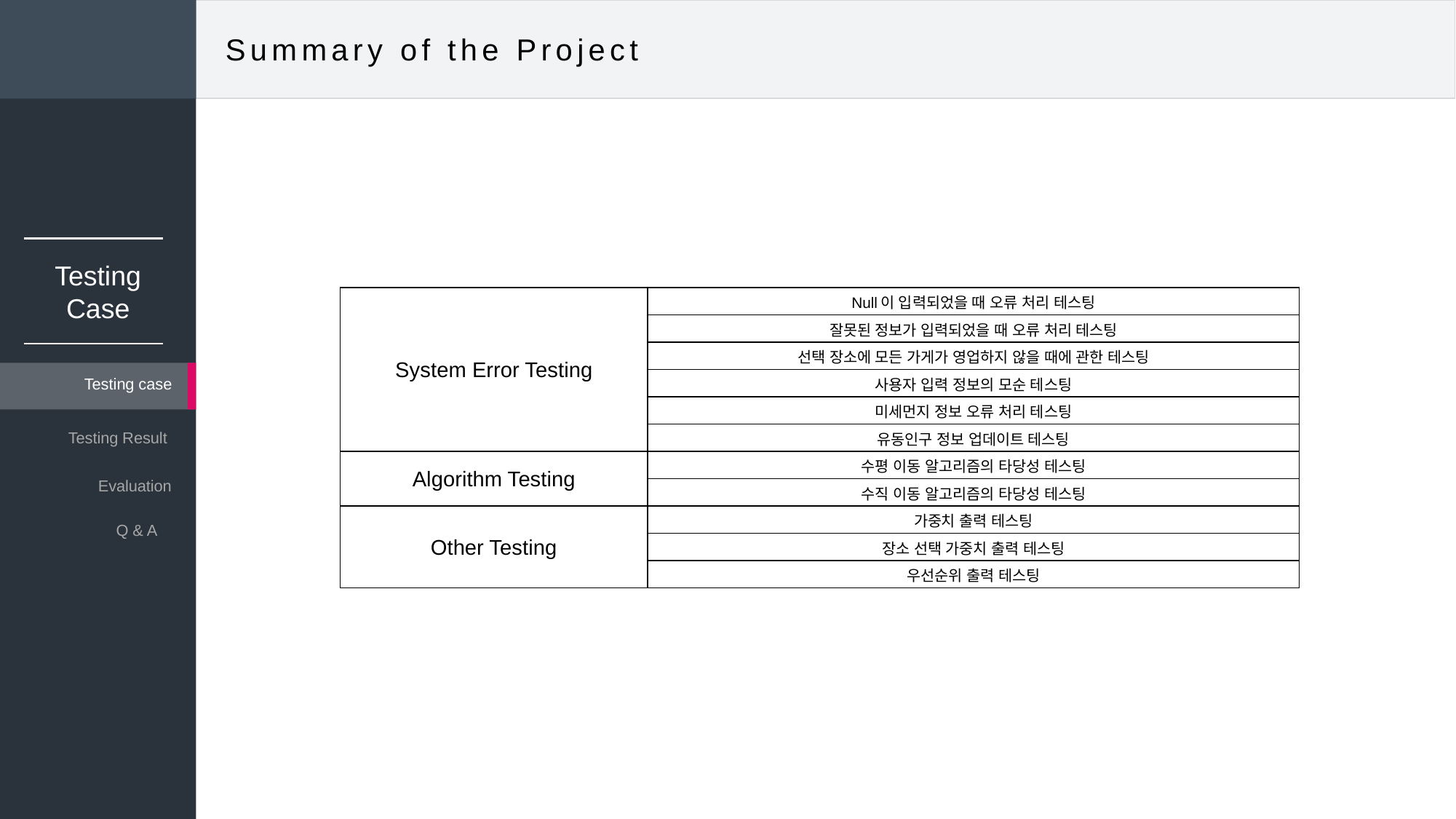

Summary of the Project
Testing
Case
| System Error Testing | Null이 입력되었을 때 오류 처리 테스팅 |
| --- | --- |
|  | 잘못된 정보가 입력되었을 때 오류 처리 테스팅 |
|  | 선택 장소에 모든 가게가 영업하지 않을 때에 관한 테스팅 |
|  | 사용자 입력 정보의 모순 테스팅 |
|  | 미세먼지 정보 오류 처리 테스팅 |
|  | 유동인구 정보 업데이트 테스팅 |
| Algorithm Testing | 수평 이동 알고리즘의 타당성 테스팅 |
|  | 수직 이동 알고리즘의 타당성 테스팅 |
| Other Testing | 가중치 출력 테스팅 |
|  | 장소 선택 가중치 출력 테스팅 |
|  | 우선순위 출력 테스팅 |

Testing case

Testing Result
Evaluation
Q & A